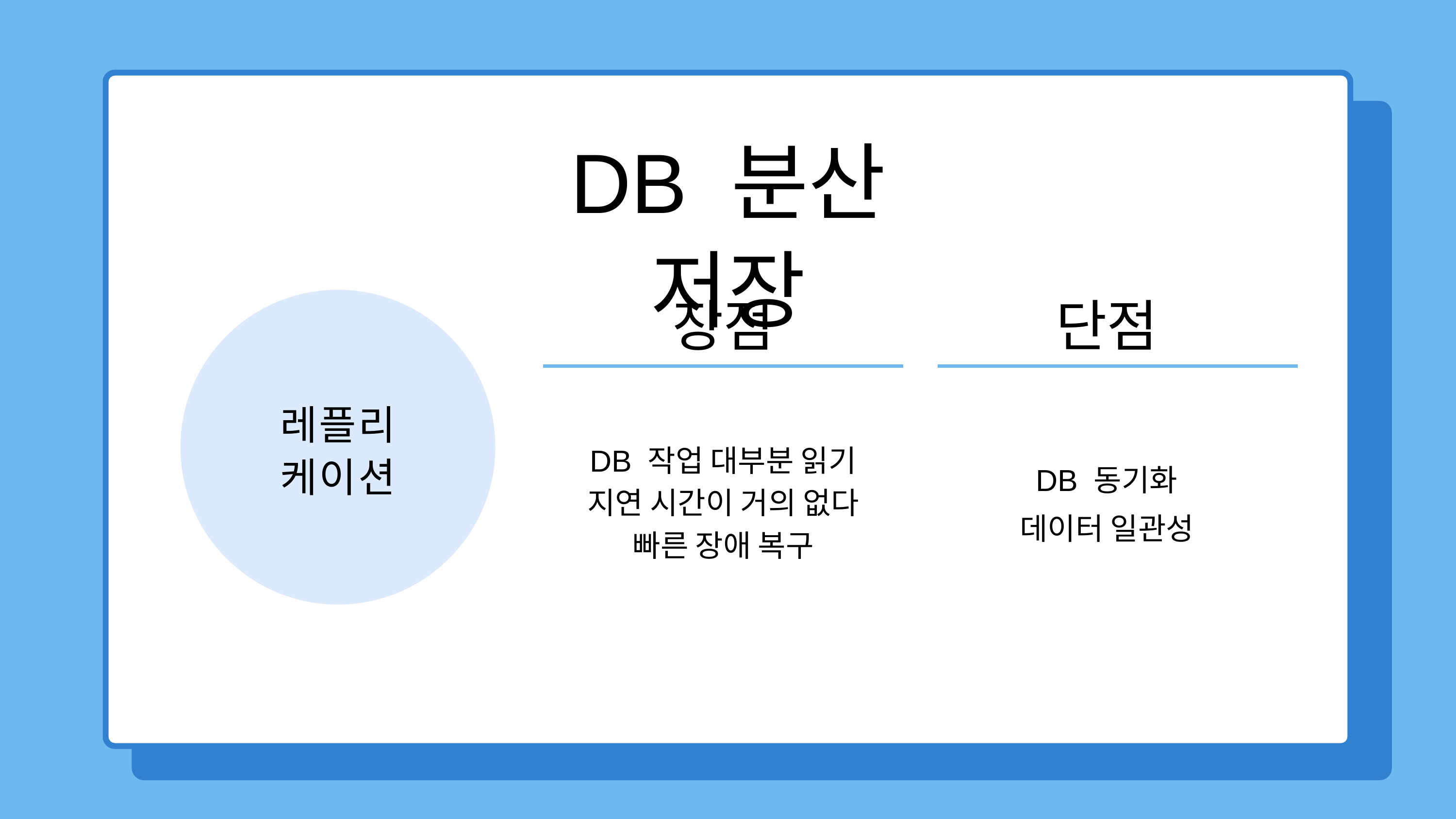

DB 분산 저장
장점
단점

레플리
케이션

DB 작업 대부분 읽기
지연 시간이 거의 없다
빠른 장애 복구
DB 동기화
데이터 일관성